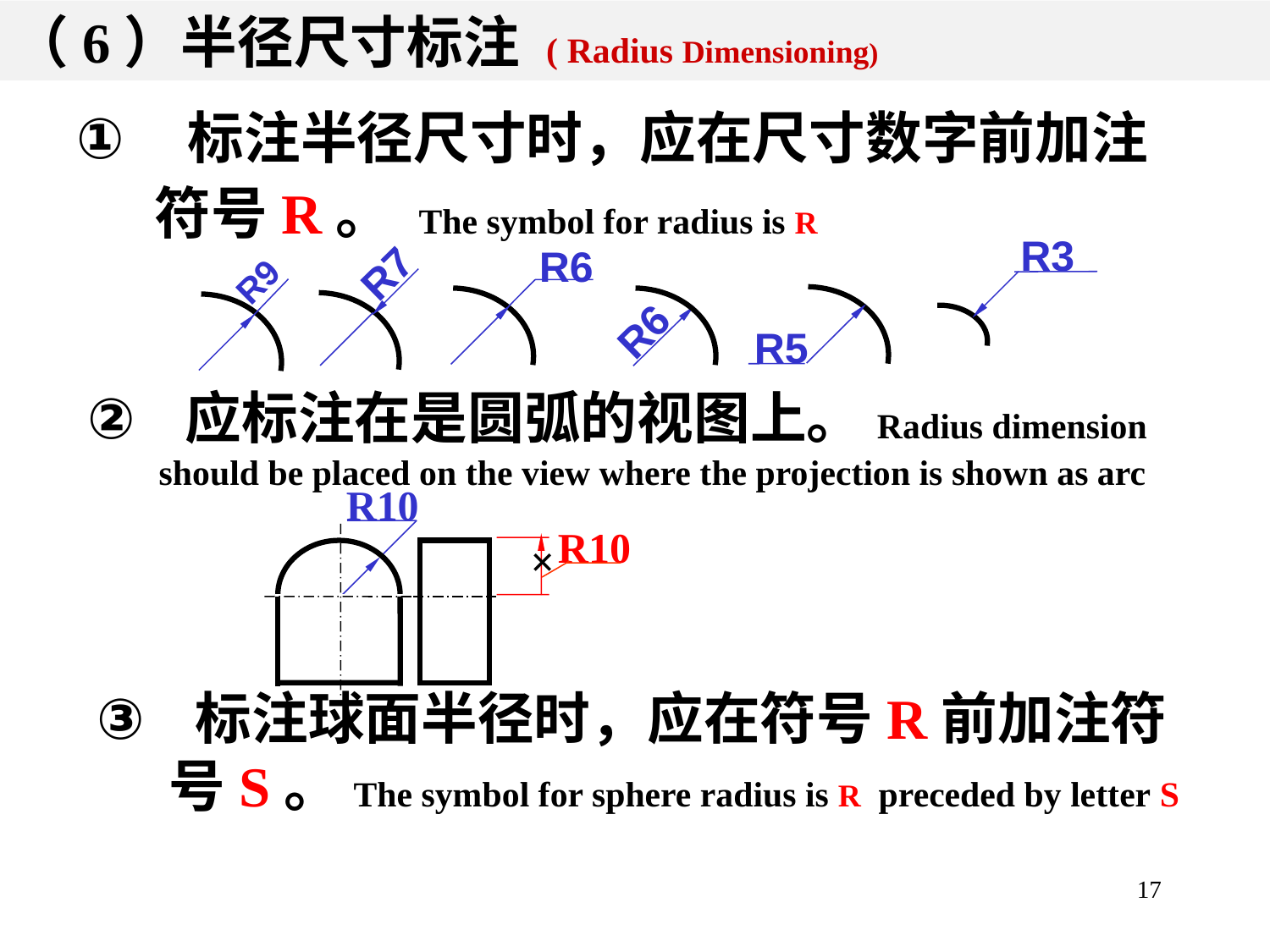

（6）半径尺寸标注 ( Radius Dimensioning)
  标注半径尺寸时，应在尺寸数字前加注
     符号R。 The symbol for radius is R
R3

R6

R7

R9

R5

R6

 应标注在是圆弧的视图上。Radius dimension should be placed on the view where the projection is shown as arc
R10

R10

×
 标注球面半径时，应在符号R前加注符号S。The symbol for sphere radius is R  preceded by letter S

17